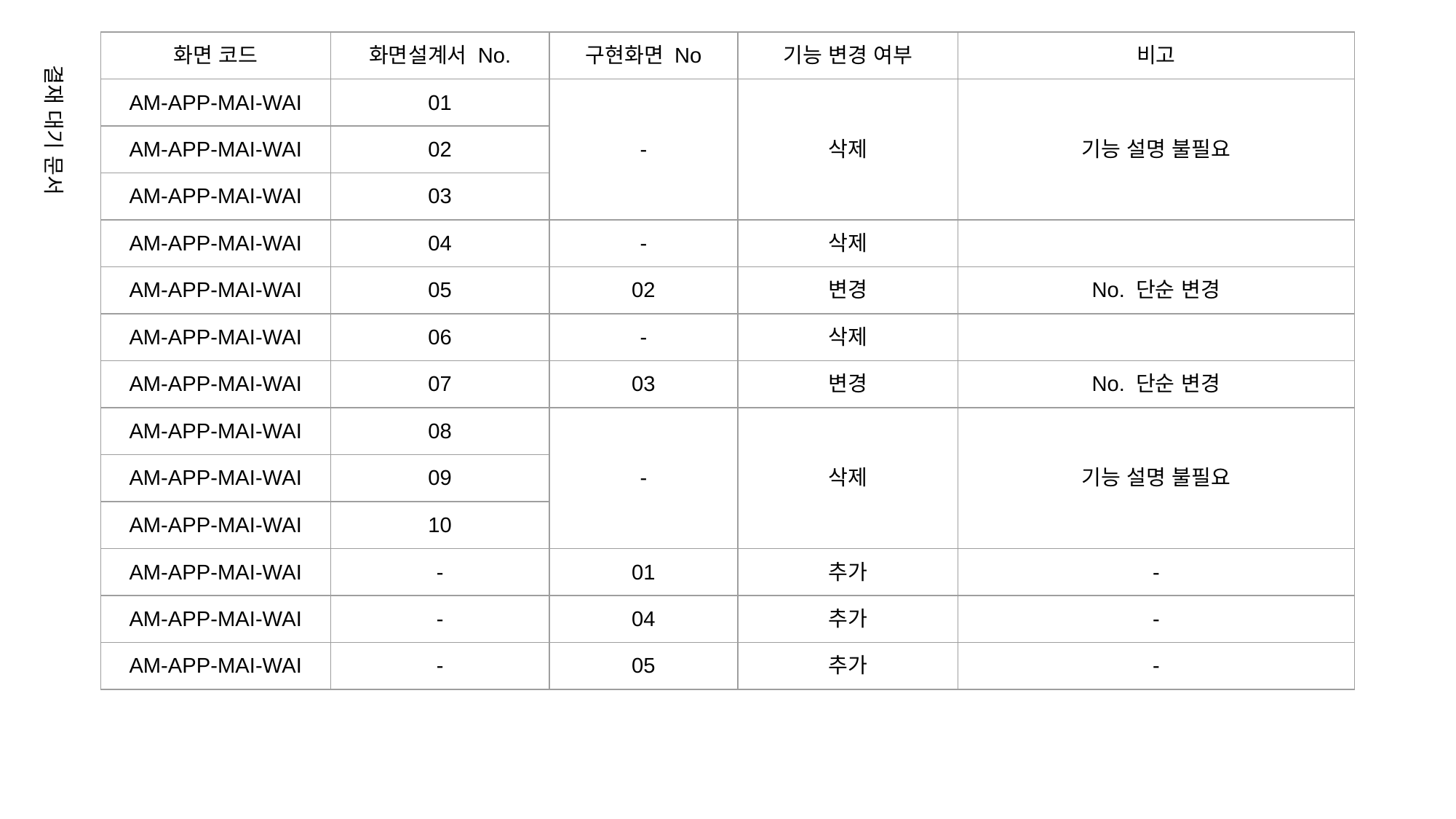

| 화면 코드 | 화면설계서 No. | 구현화면 No | 기능 변경 여부 | 비고 |
| --- | --- | --- | --- | --- |
| AM-APP-MAI-WAI | 01 | - | 삭제 | 기능 설명 불필요 |
| AM-APP-MAI-WAI | 02 |  |  |  |
| AM-APP-MAI-WAI | 03 |  |  |  |
| AM-APP-MAI-WAI | 04 | - | 삭제 |  |
| AM-APP-MAI-WAI | 05 | 02 | 변경 | No. 단순 변경 |
| AM-APP-MAI-WAI | 06 | - | 삭제 |  |
| AM-APP-MAI-WAI | 07 | 03 | 변경 | No. 단순 변경 |
| AM-APP-MAI-WAI | 08 | - | 삭제 | 기능 설명 불필요 |
| AM-APP-MAI-WAI | 09 |  |  |  |
| AM-APP-MAI-WAI | 10 |  |  |  |
| AM-APP-MAI-WAI | - | 01 | 추가 | - |
| AM-APP-MAI-WAI | - | 04 | 추가 | - |
| AM-APP-MAI-WAI | - | 05 | 추가 | - |
결재 대기 문서